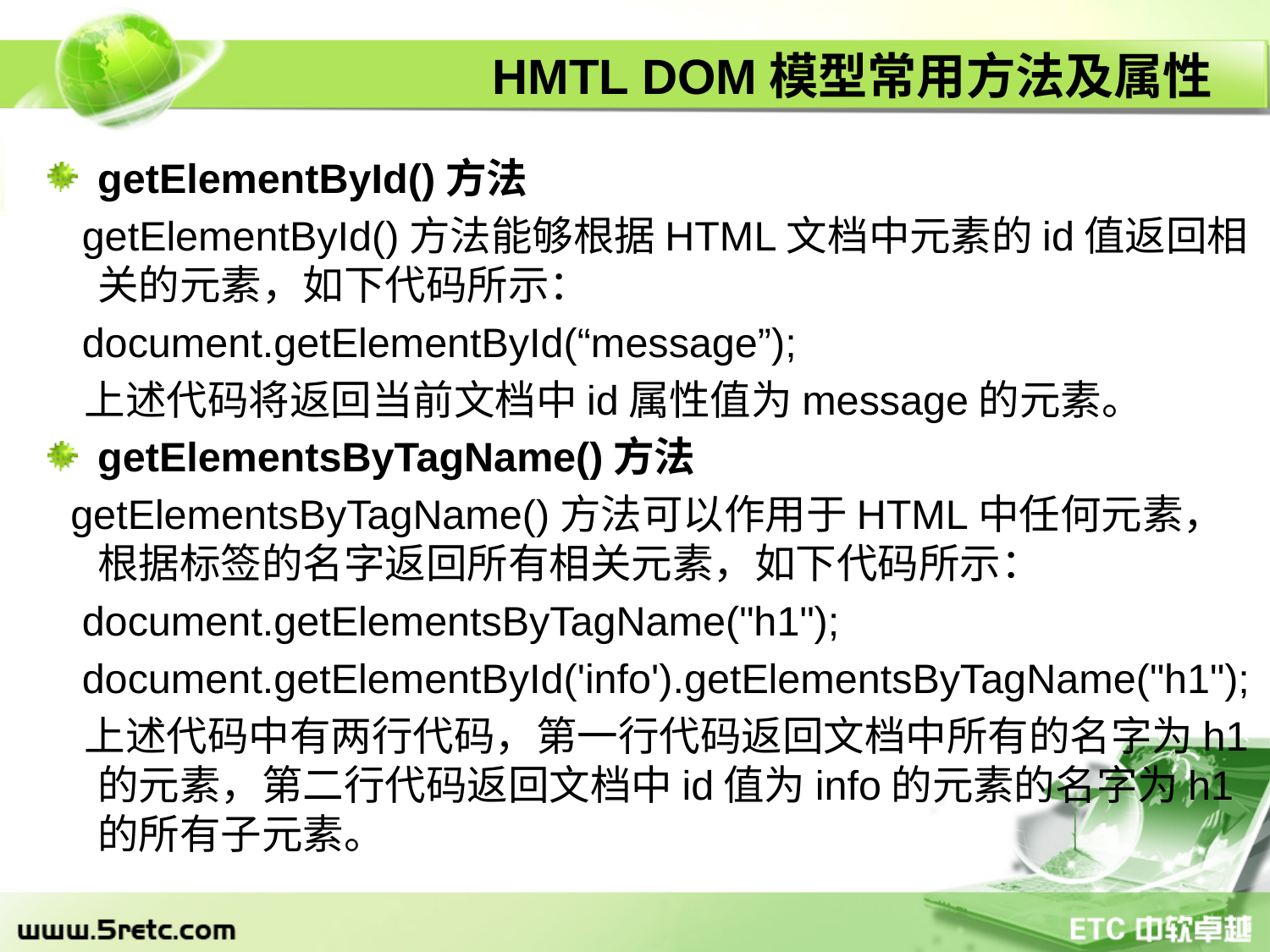

# HMTL DOM模型常用方法及属性
getElementById()方法
   getElementById()方法能够根据HTML文档中元素的id值返回相关的元素，如下代码所示：
   document.getElementById(“message”);
   上述代码将返回当前文档中id属性值为message的元素。
getElementsByTagName()方法
  getElementsByTagName()方法可以作用于HTML中任何元素，根据标签的名字返回所有相关元素，如下代码所示：
   document.getElementsByTagName("h1");
   document.getElementById('info').getElementsByTagName("h1");
   上述代码中有两行代码，第一行代码返回文档中所有的名字为h1的元素，第二行代码返回文档中id值为info的元素的名字为h1的所有子元素。